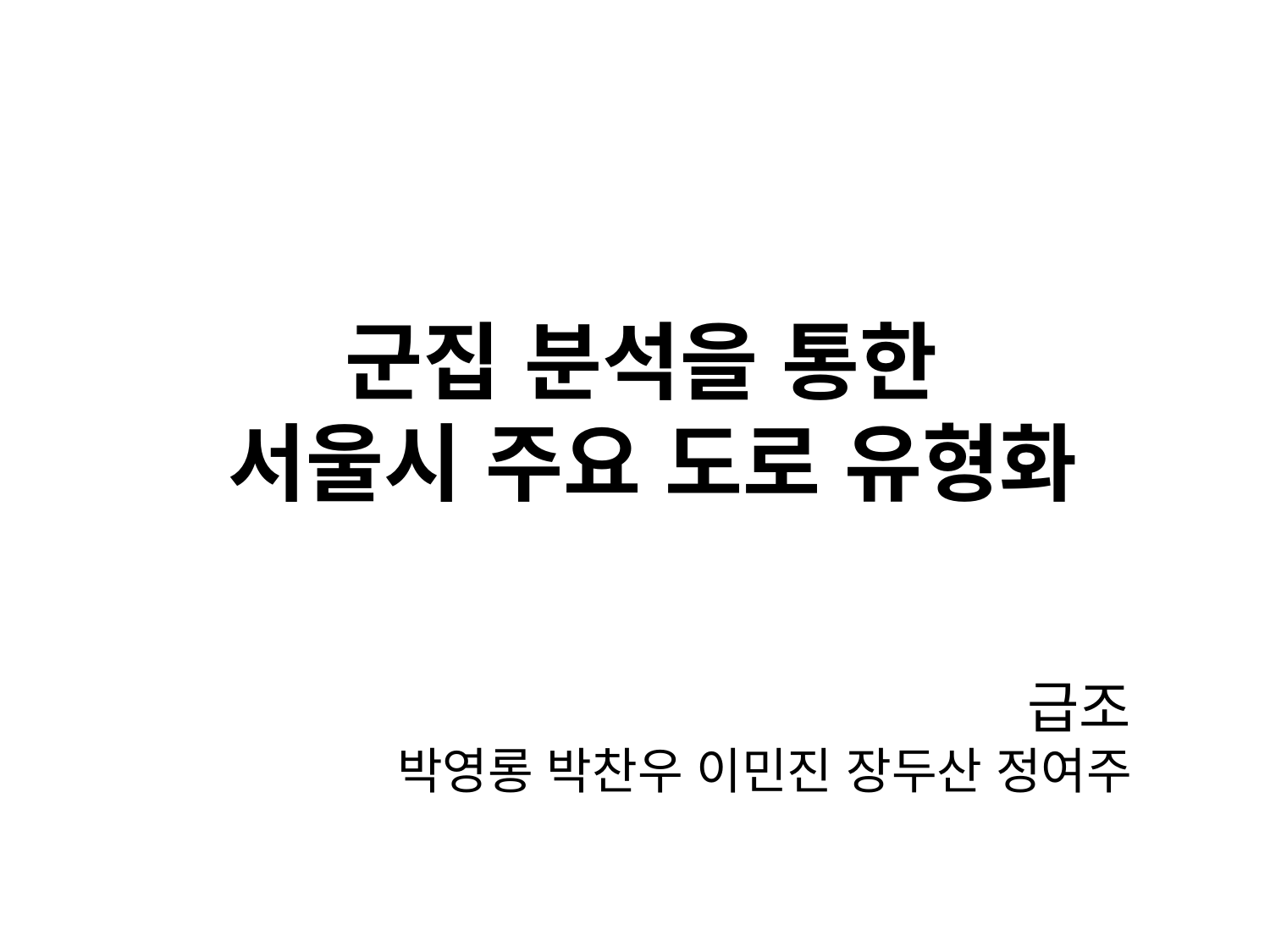

군집 분석을 통한
서울시 주요 도로 유형화
급조
박영롱 박찬우 이민진 장두산 정여주